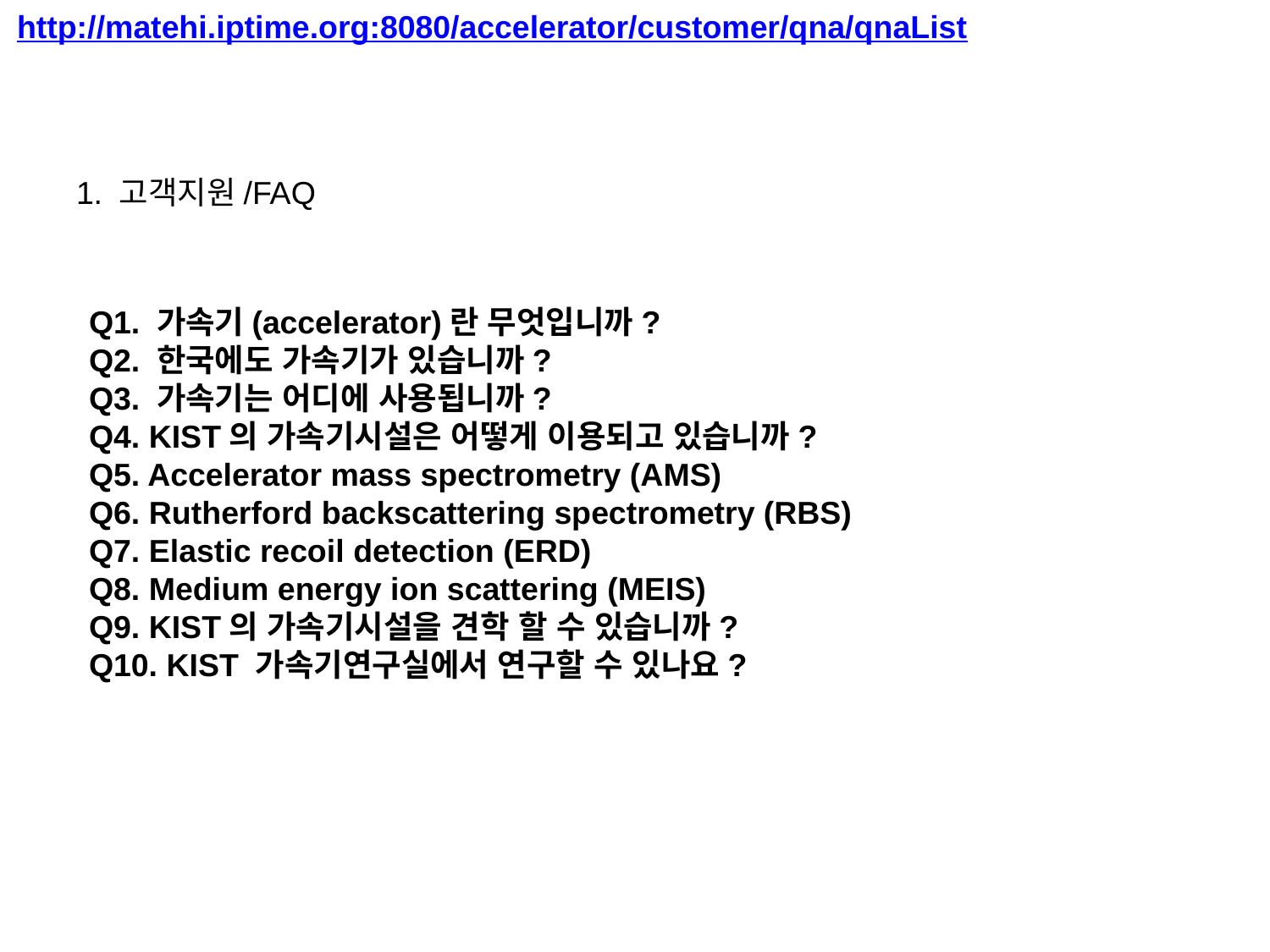

http://matehi.iptime.org:8080/accelerator/customer/qna/qnaList
1. 고객지원/FAQ
Q1. 가속기(accelerator)란 무엇입니까?
Q2. 한국에도 가속기가 있습니까?
Q3. 가속기는 어디에 사용됩니까?
Q4. KIST의 가속기시설은 어떻게 이용되고 있습니까?
Q5. Accelerator mass spectrometry (AMS)
Q6. Rutherford backscattering spectrometry (RBS)
Q7. Elastic recoil detection (ERD)
Q8. Medium energy ion scattering (MEIS)
Q9. KIST의 가속기시설을 견학 할 수 있습니까?
Q10. KIST 가속기연구실에서 연구할 수 있나요?